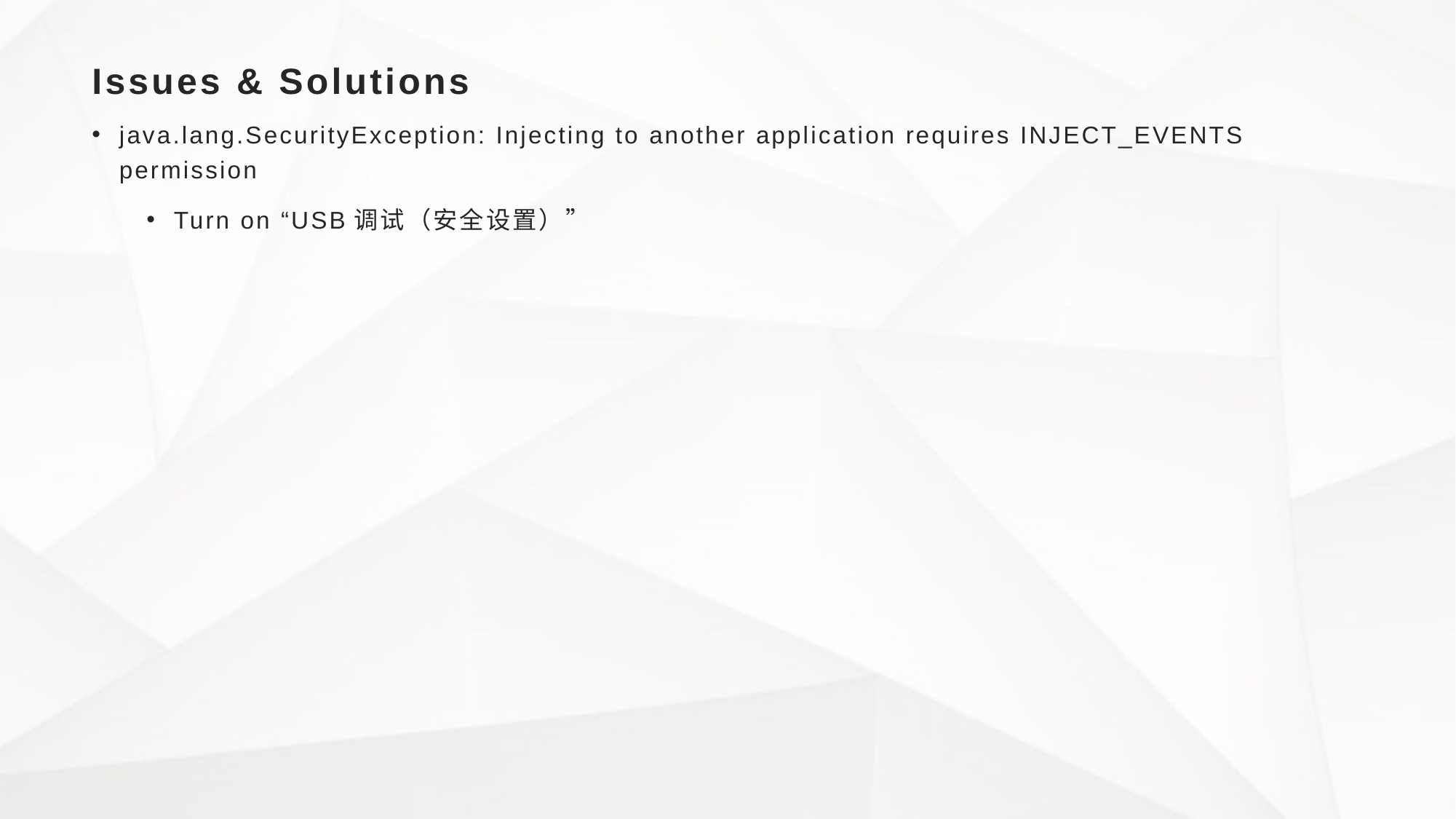

# Issues & Solutions
java.lang.SecurityException: Injecting to another application requires INJECT_EVENTS permission
Turn on “USB调试（安全设置）”